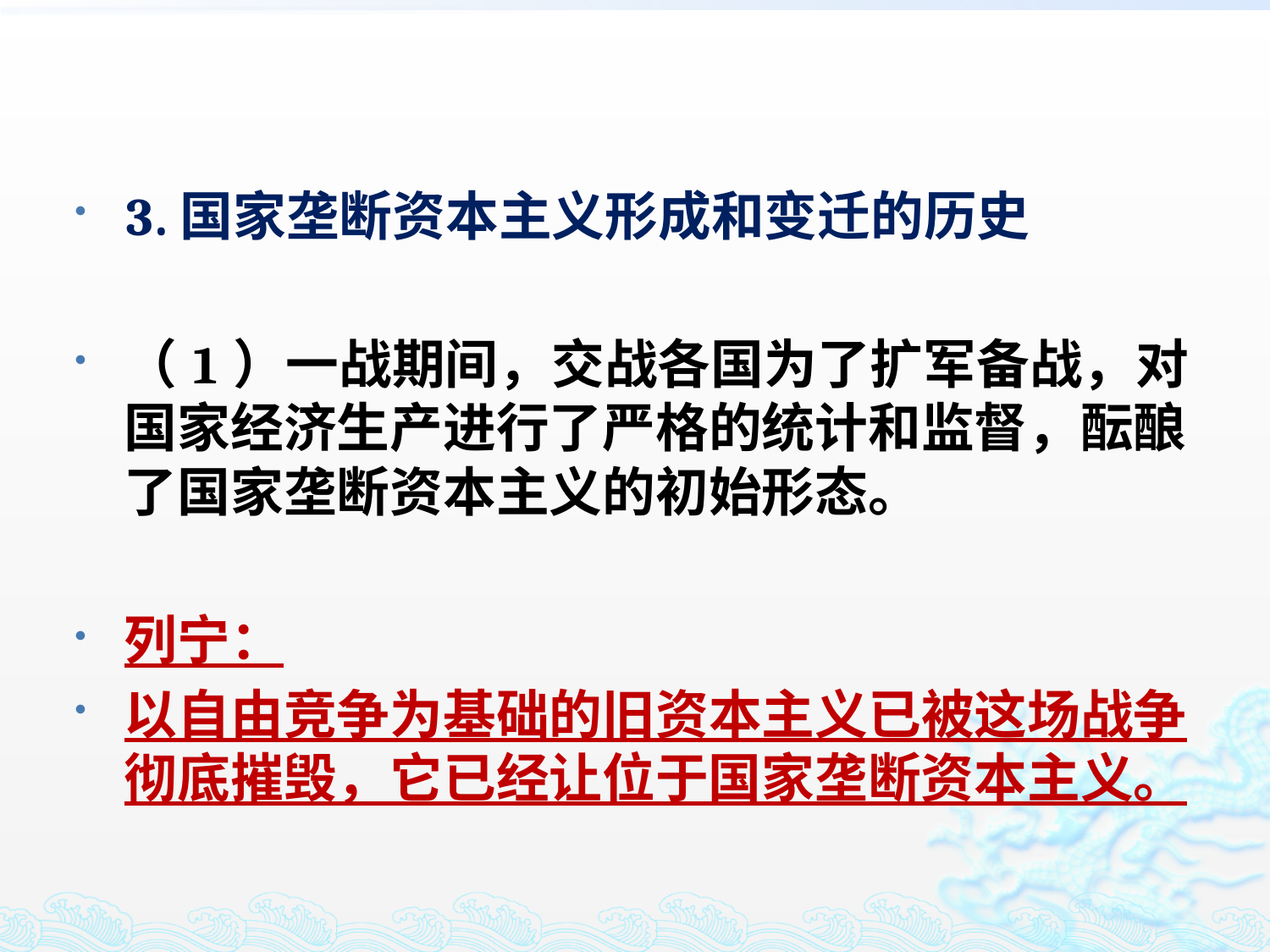

3.国家垄断资本主义形成和变迁的历史

（1）一战期间，交战各国为了扩军备战，对国家经济生产进行了严格的统计和监督，酝酿了国家垄断资本主义的初始形态。

列宁：
以自由竞争为基础的旧资本主义已被这场战争彻底摧毁，它已经让位于国家垄断资本主义。